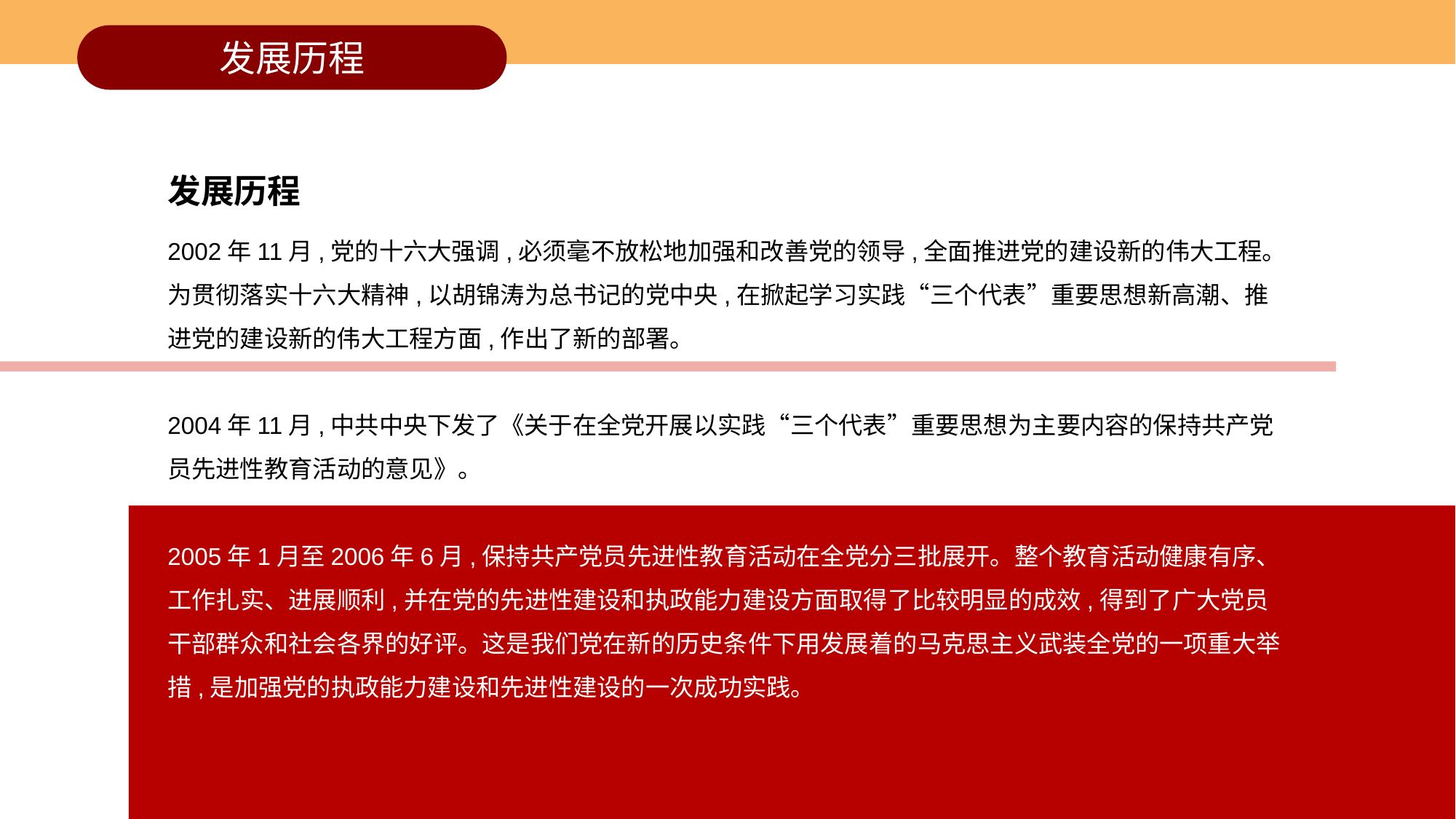

发展历程
发展历程
2002年11月,党的十六大强调,必须毫不放松地加强和改善党的领导,全面推进党的建设新的伟大工程。为贯彻落实十六大精神,以胡锦涛为总书记的党中央,在掀起学习实践“三个代表”重要思想新高潮、推进党的建设新的伟大工程方面,作出了新的部署。

2004年11月,中共中央下发了《关于在全党开展以实践“三个代表”重要思想为主要内容的保持共产党员先进性教育活动的意见》。

2005年1月至2006年6月,保持共产党员先进性教育活动在全党分三批展开。整个教育活动健康有序、工作扎实、进展顺利,并在党的先进性建设和执政能力建设方面取得了比较明显的成效,得到了广大党员干部群众和社会各界的好评。这是我们党在新的历史条件下用发展着的马克思主义武装全党的一项重大举措,是加强党的执政能力建设和先进性建设的一次成功实践。